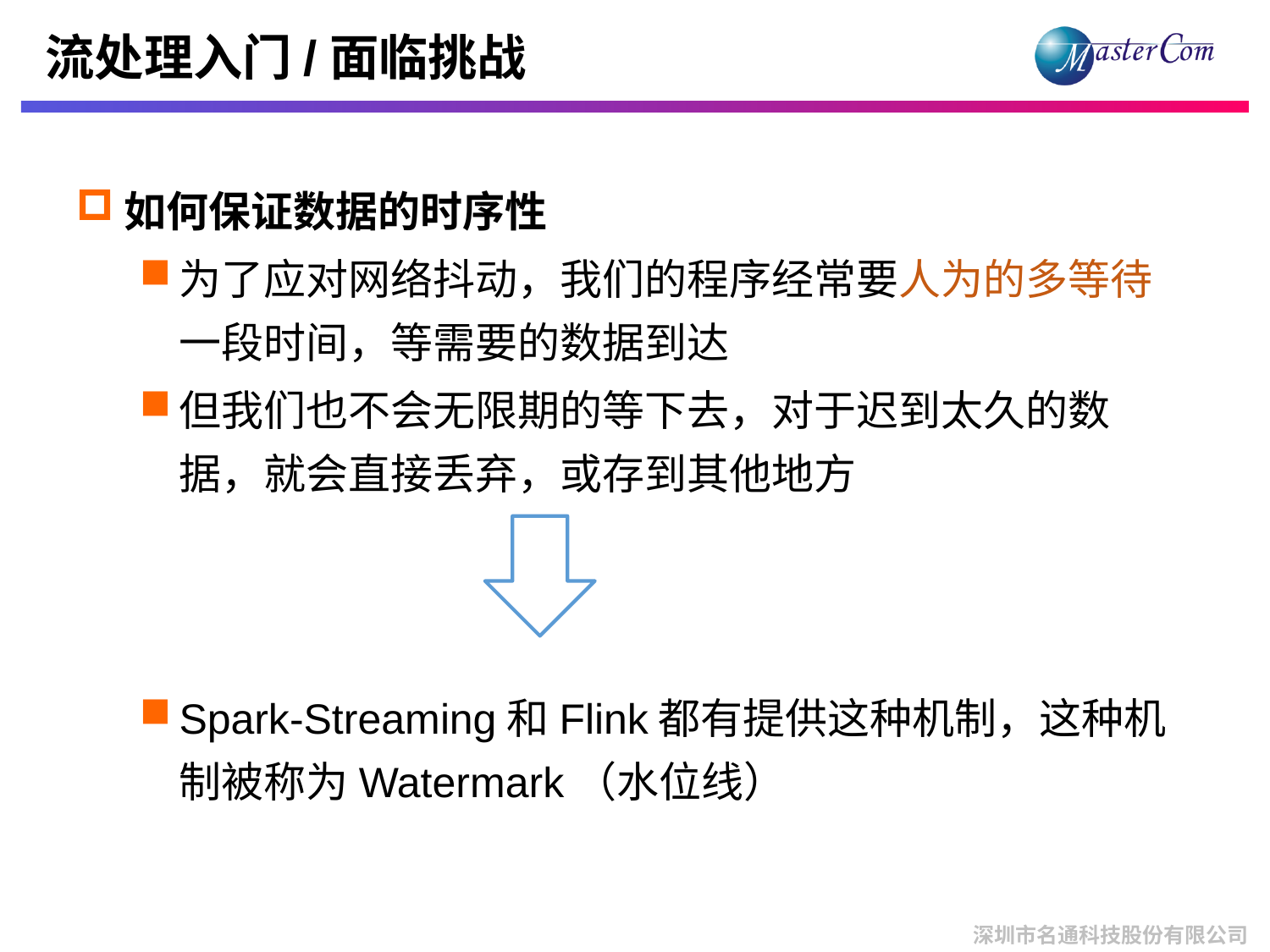

# 流处理入门/面临挑战
如何保证数据的时序性
为了应对网络抖动，我们的程序经常要人为的多等待一段时间，等需要的数据到达
但我们也不会无限期的等下去，对于迟到太久的数据，就会直接丢弃，或存到其他地方

Spark-Streaming和Flink都有提供这种机制，这种机制被称为Watermark（水位线）